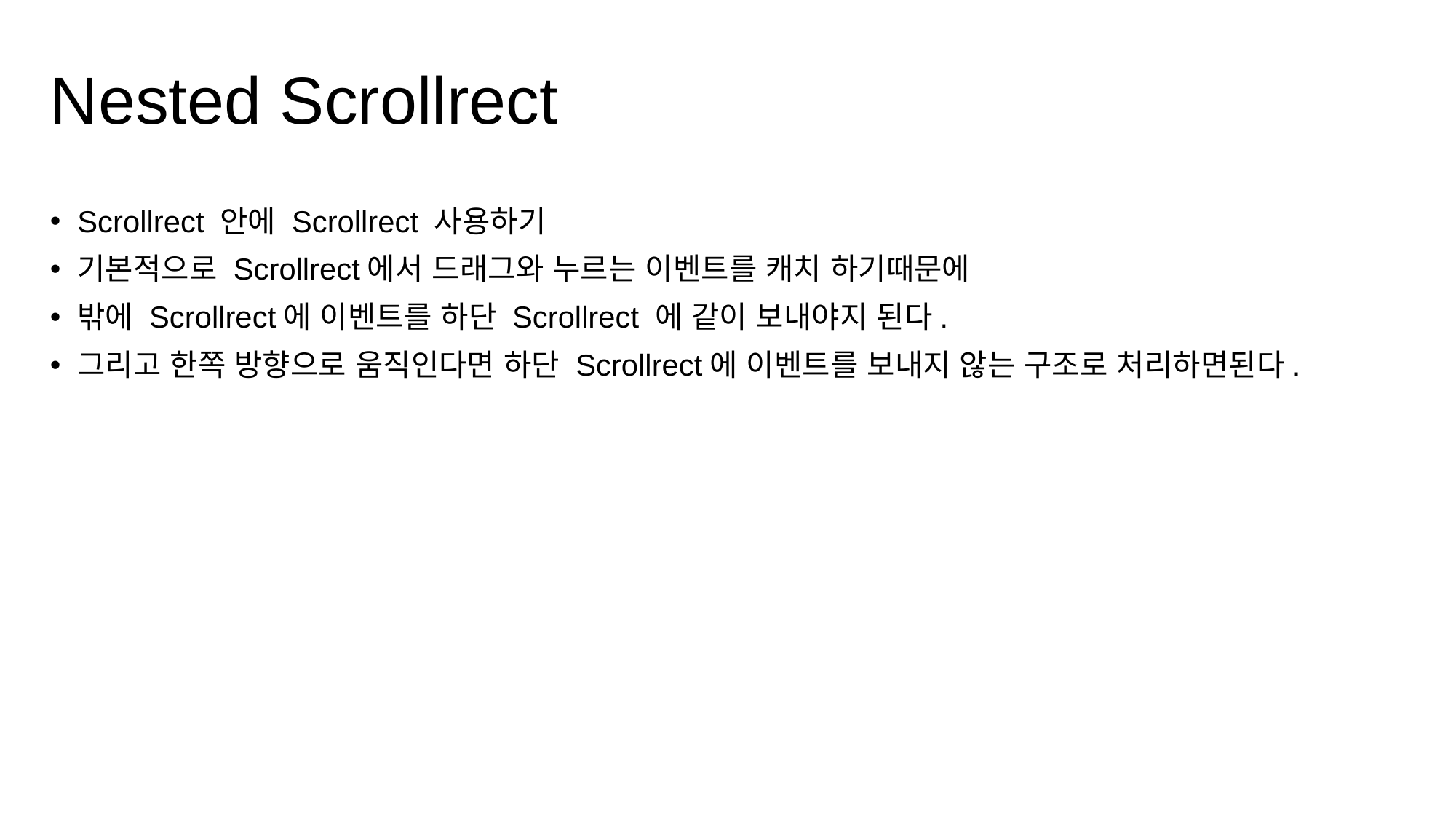

# Nested Scrollrect
Scrollrect 안에 Scrollrect 사용하기
기본적으로 Scrollrect에서 드래그와 누르는 이벤트를 캐치 하기때문에
밖에 Scrollrect에 이벤트를 하단 Scrollrect 에 같이 보내야지 된다.
그리고 한쪽 방향으로 움직인다면 하단 Scrollrect에 이벤트를 보내지 않는 구조로 처리하면된다.